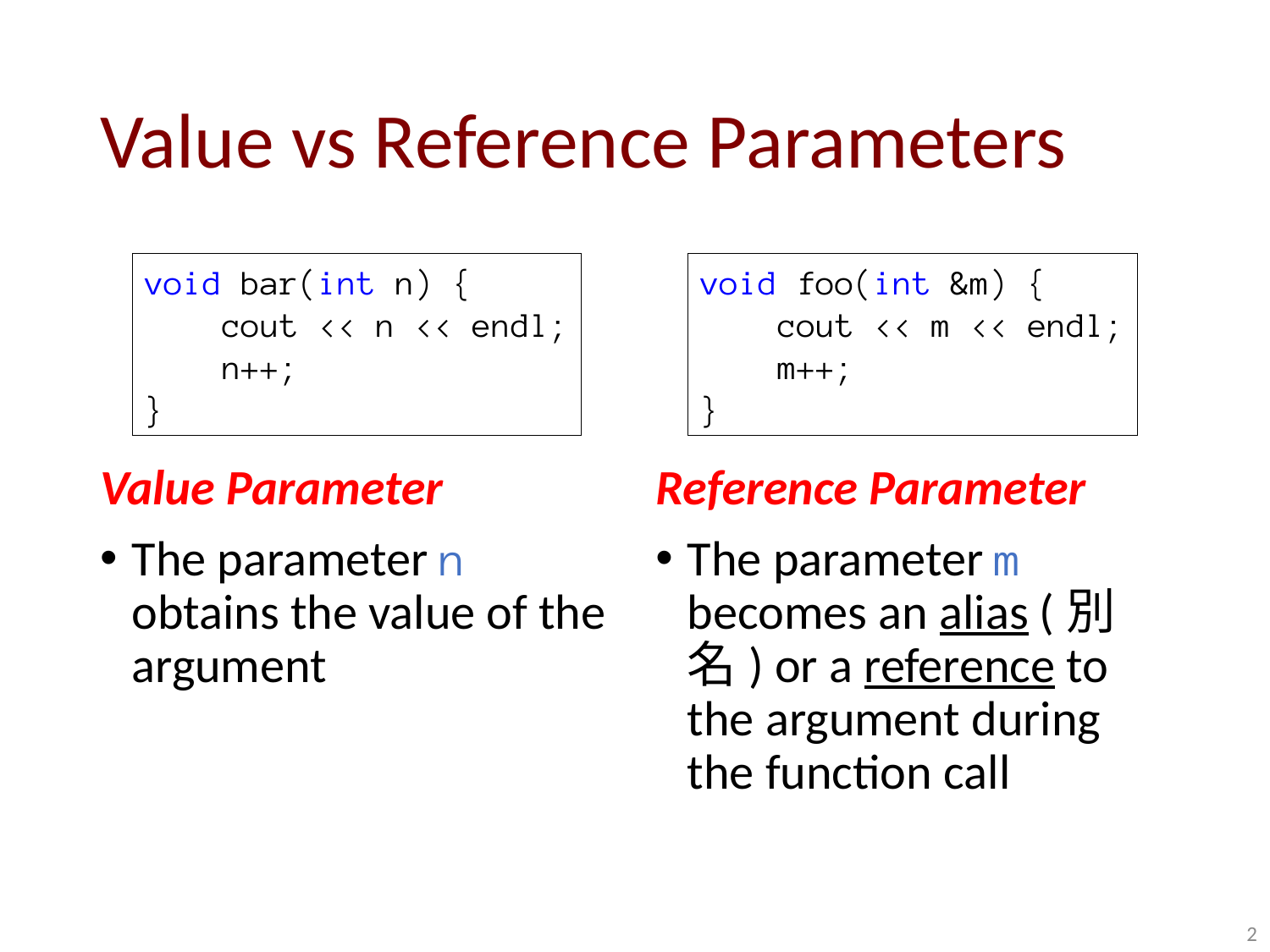

# Value vs Reference Parameters
void bar(int n) {
    cout << n << endl;
    n++;
}
void foo(int &m) {
    cout << m << endl;
    m++;
}
Reference Parameter
The parameter m becomes an alias (別名) or a reference to the argument during the function call
Value Parameter
The parameter n obtains the value of the argument
2